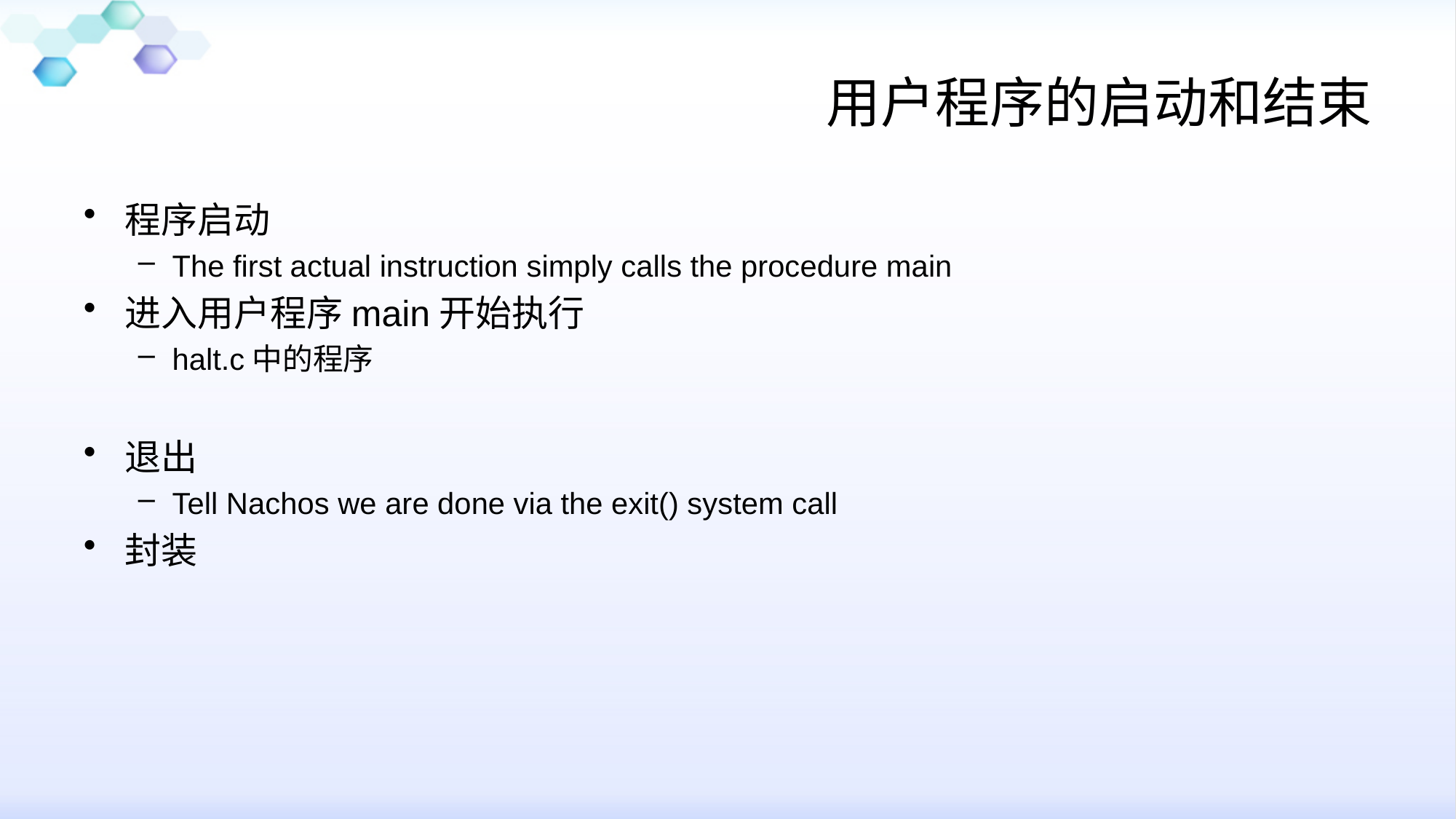

# 用户程序的启动和结束
程序启动
The first actual instruction simply calls the procedure main
进入用户程序main开始执行
halt.c中的程序

退出
Tell Nachos we are done via the exit() system call
封装